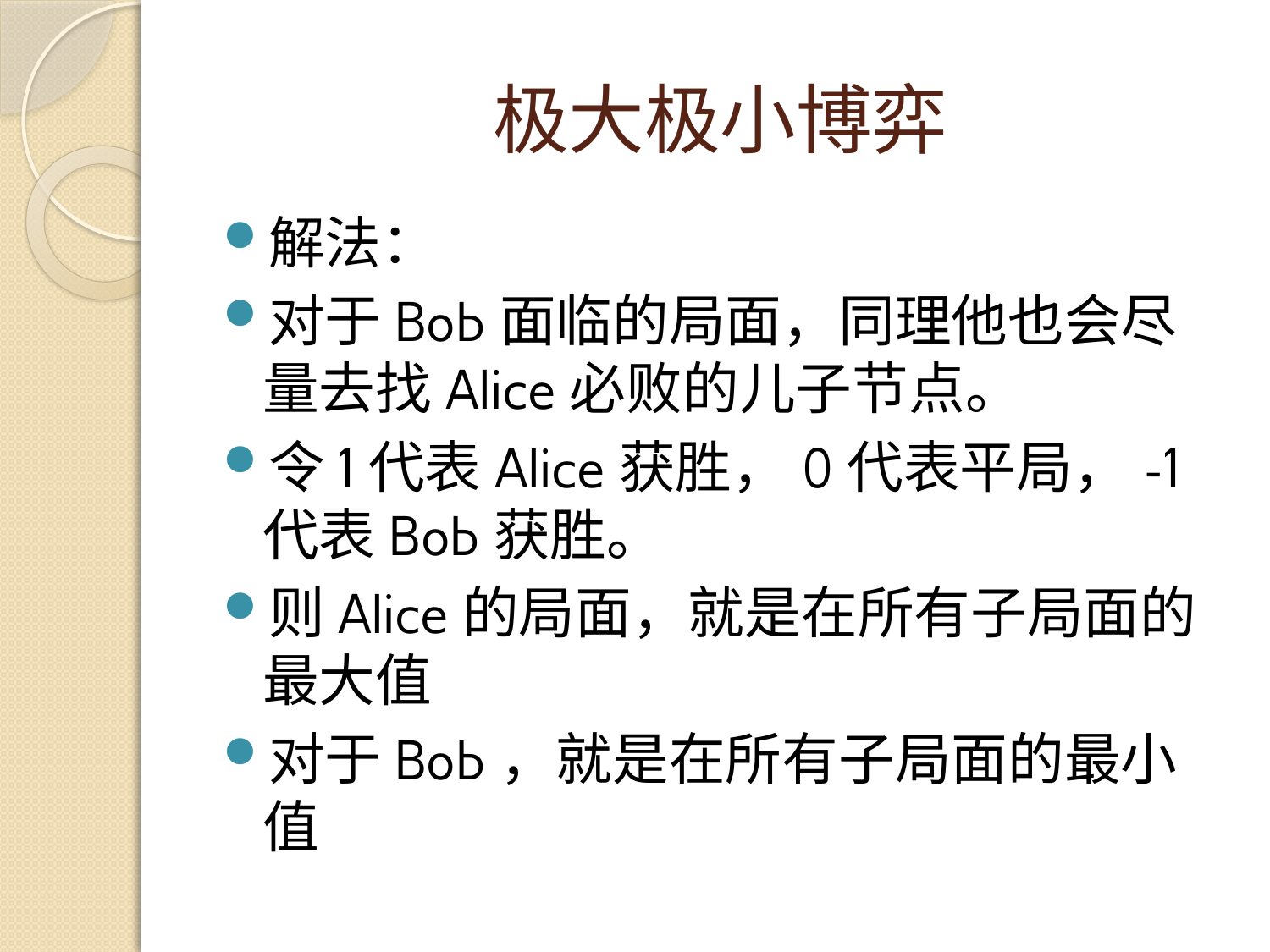

# 极大极小博弈
解法：
对于Bob面临的局面，同理他也会尽量去找Alice必败的儿子节点。
令1代表Alice获胜，0代表平局，-1代表Bob获胜。
则Alice的局面，就是在所有子局面的最大值
对于Bob，就是在所有子局面的最小值